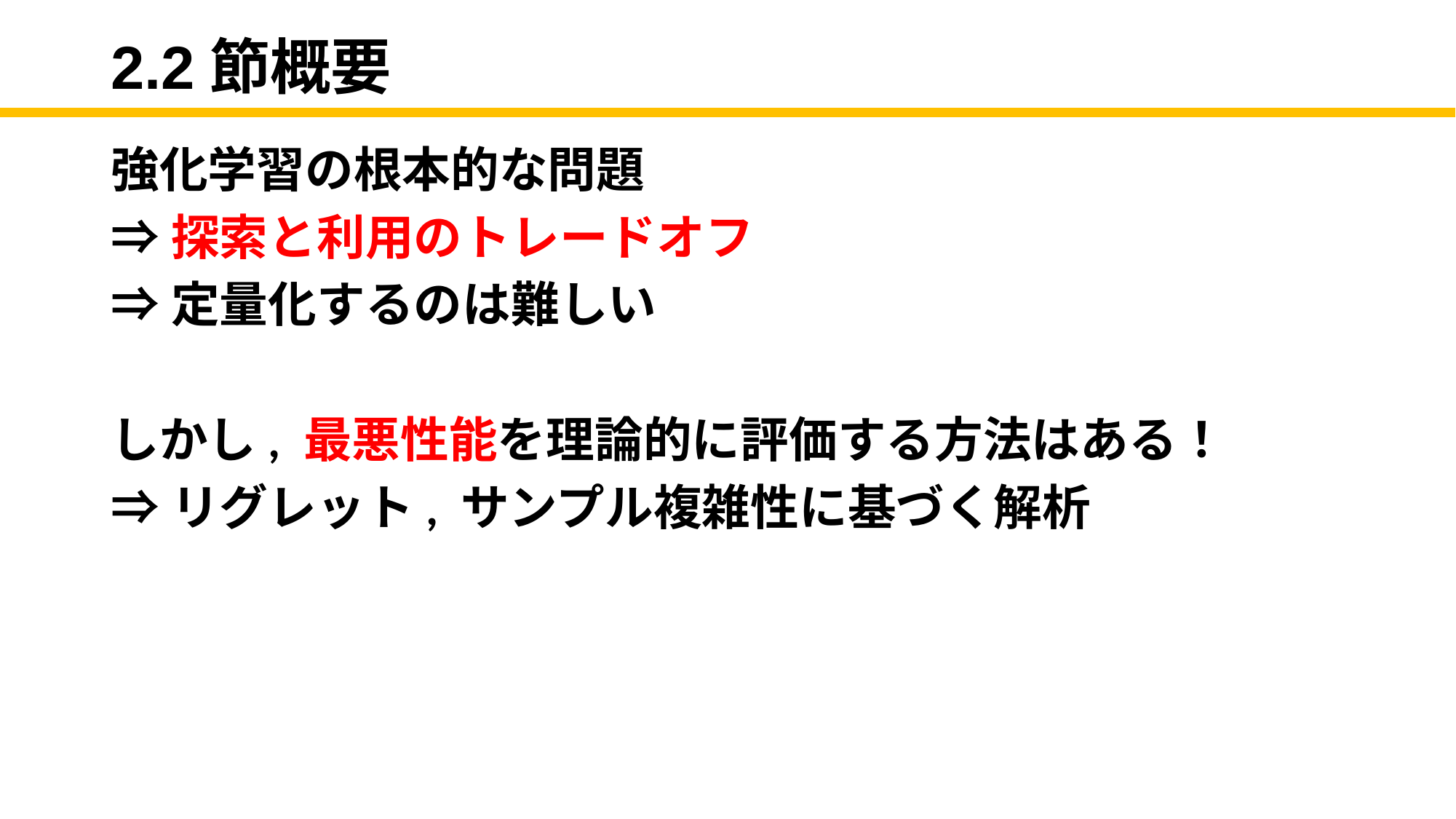

# 2.2節概要
強化学習の根本的な問題
⇒探索と利用のトレードオフ
⇒定量化するのは難しい

しかし, 最悪性能を理論的に評価する方法はある！
⇒リグレット, サンプル複雑性に基づく解析